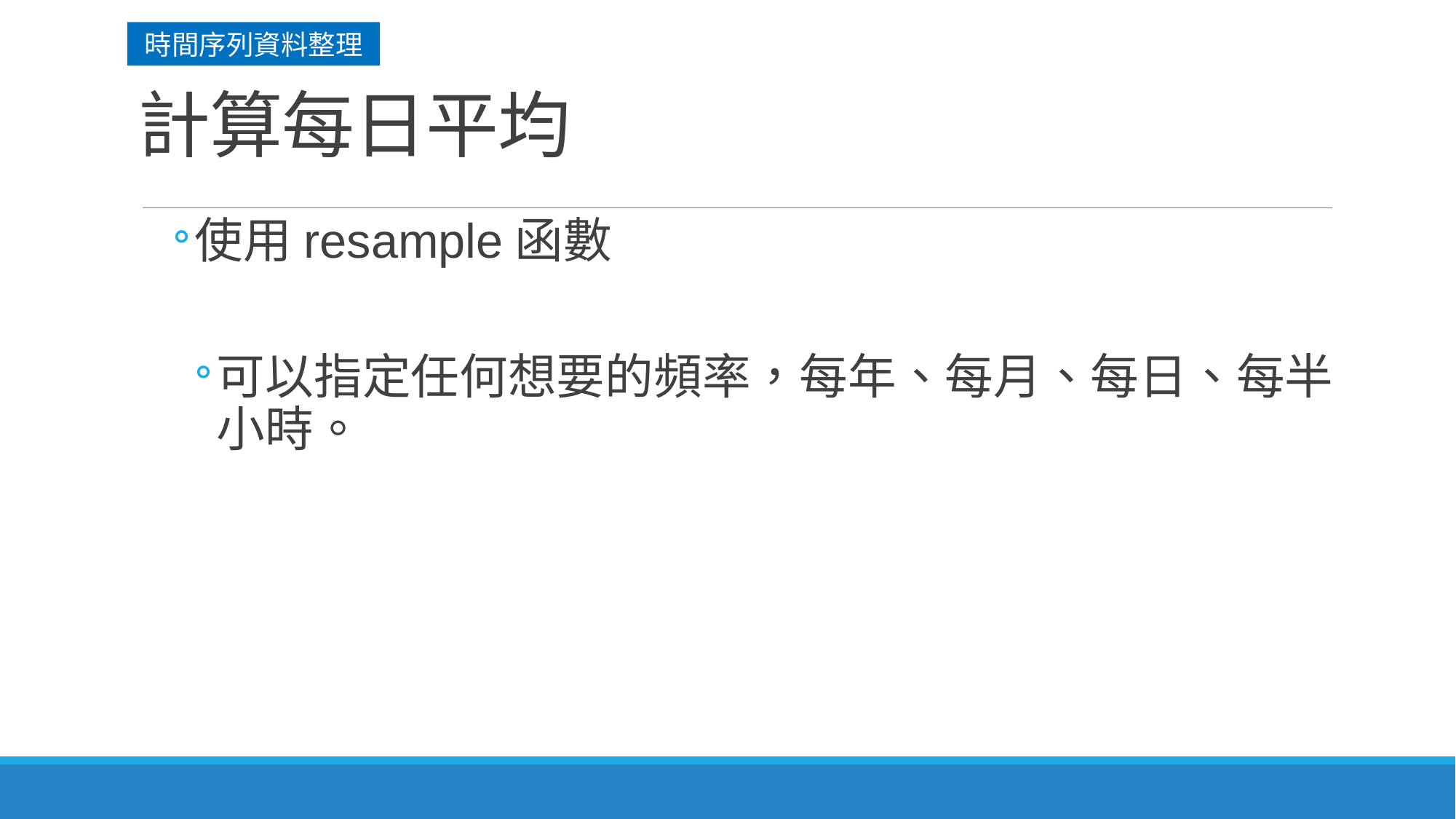

時間序列資料整理
# 計算每日平均
使用resample函數

可以指定任何想要的頻率，每年、每月、每日、每半小時。